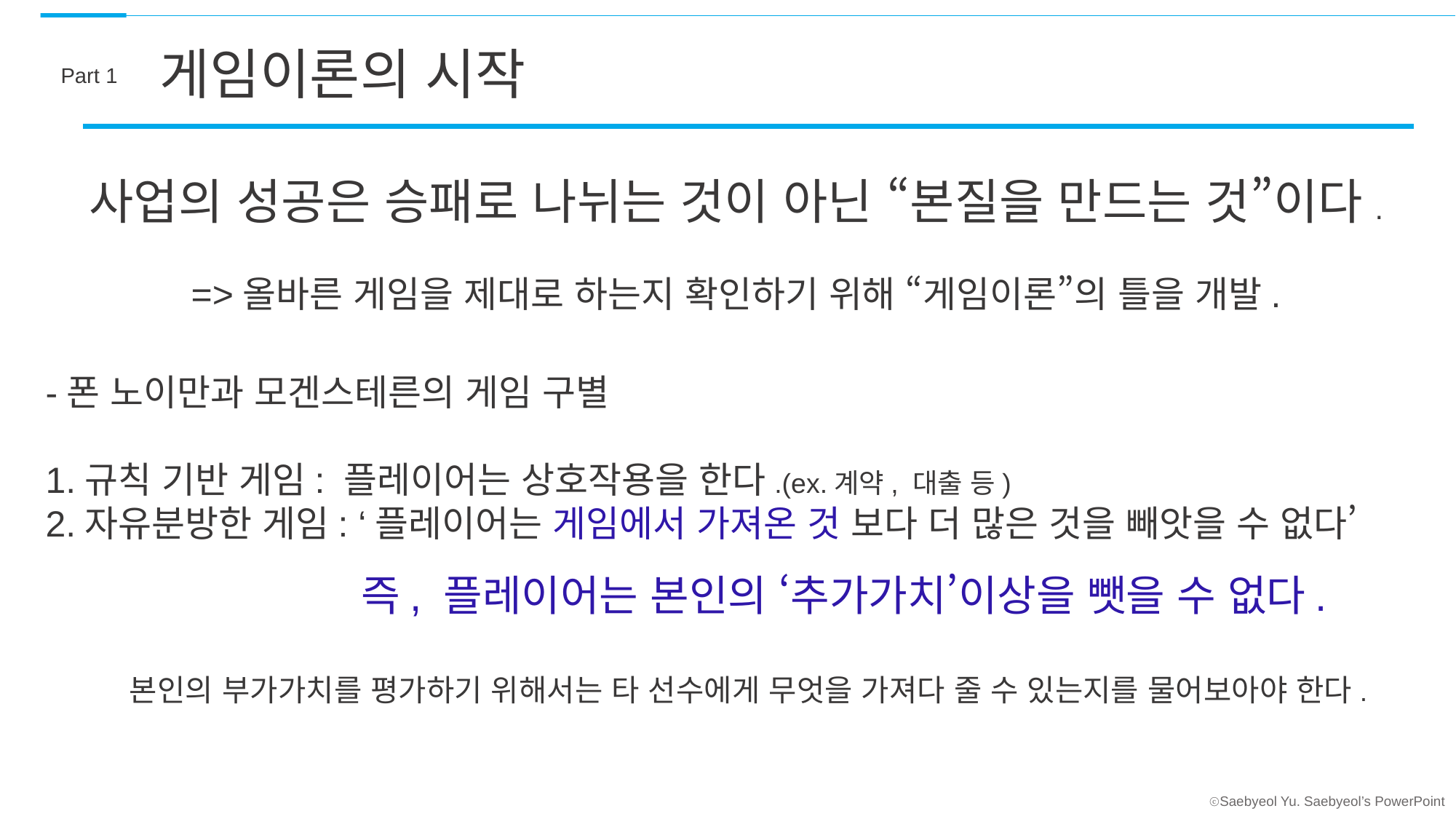

게임이론의 시작
Part 1
사업의 성공은 승패로 나뉘는 것이 아닌 “본질을 만드는 것”이다.

=>올바른 게임을 제대로 하는지 확인하기 위해 “게임이론”의 틀을 개발.
-폰 노이만과 모겐스테른의 게임 구별

1.규칙 기반 게임: 플레이어는 상호작용을 한다.(ex.계약, 대출 등)
2.자유분방한 게임: ‘플레이어는 게임에서 가져온 것 보다 더 많은 것을 빼앗을 수 없다’
즉, 플레이어는 본인의 ‘추가가치’이상을 뺏을 수 없다.
본인의 부가가치를 평가하기 위해서는 타 선수에게 무엇을 가져다 줄 수 있는지를 물어보아야 한다.